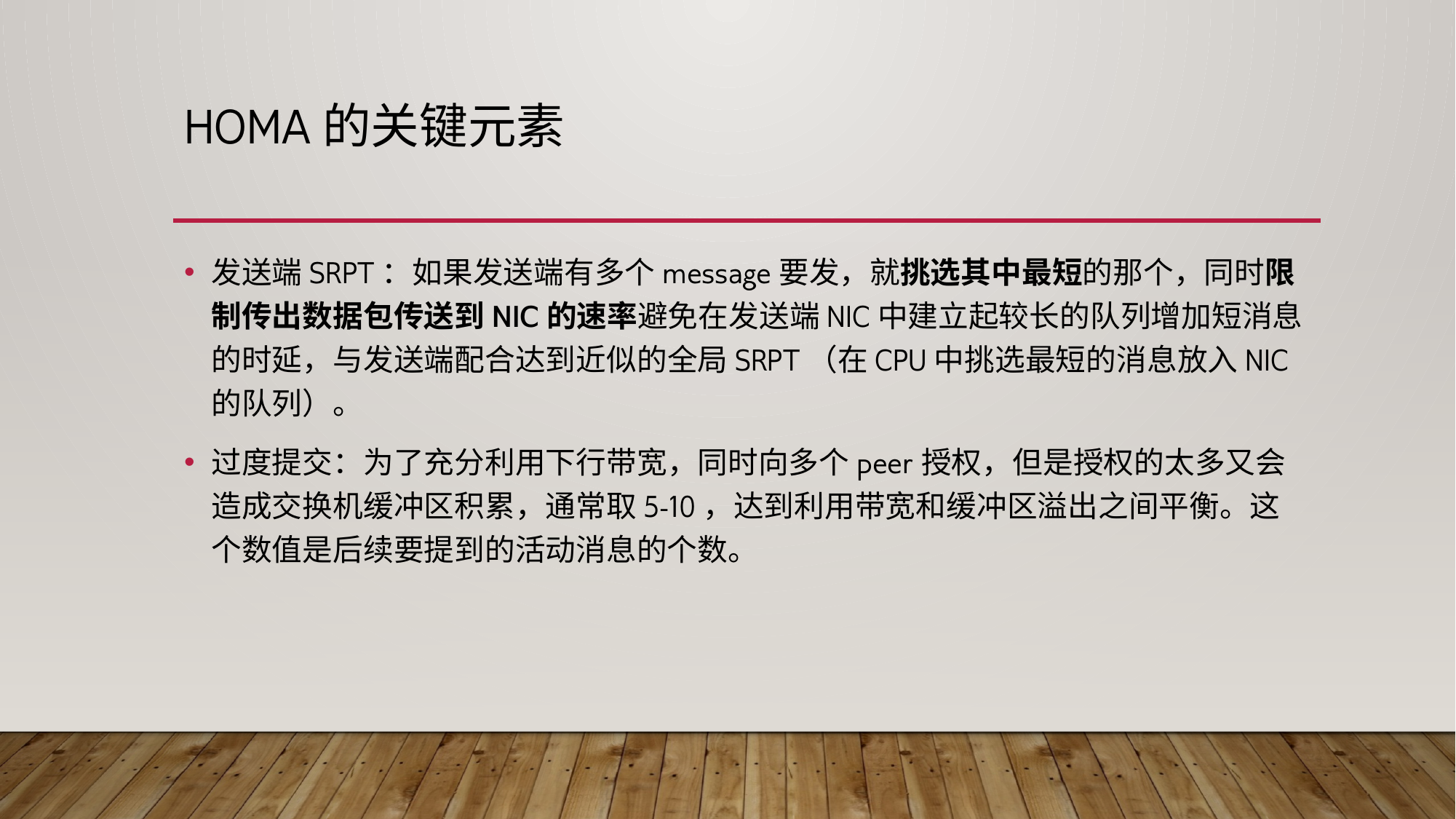

# Homa的关键元素
发送端SRPT：如果发送端有多个message要发，就挑选其中最短的那个，同时限制传出数据包传送到NIC的速率避免在发送端NIC中建立起较长的队列增加短消息的时延，与发送端配合达到近似的全局SRPT（在CPU中挑选最短的消息放入NIC的队列）。
过度提交：为了充分利用下行带宽，同时向多个peer授权，但是授权的太多又会造成交换机缓冲区积累，通常取5-10，达到利用带宽和缓冲区溢出之间平衡。这个数值是后续要提到的活动消息的个数。